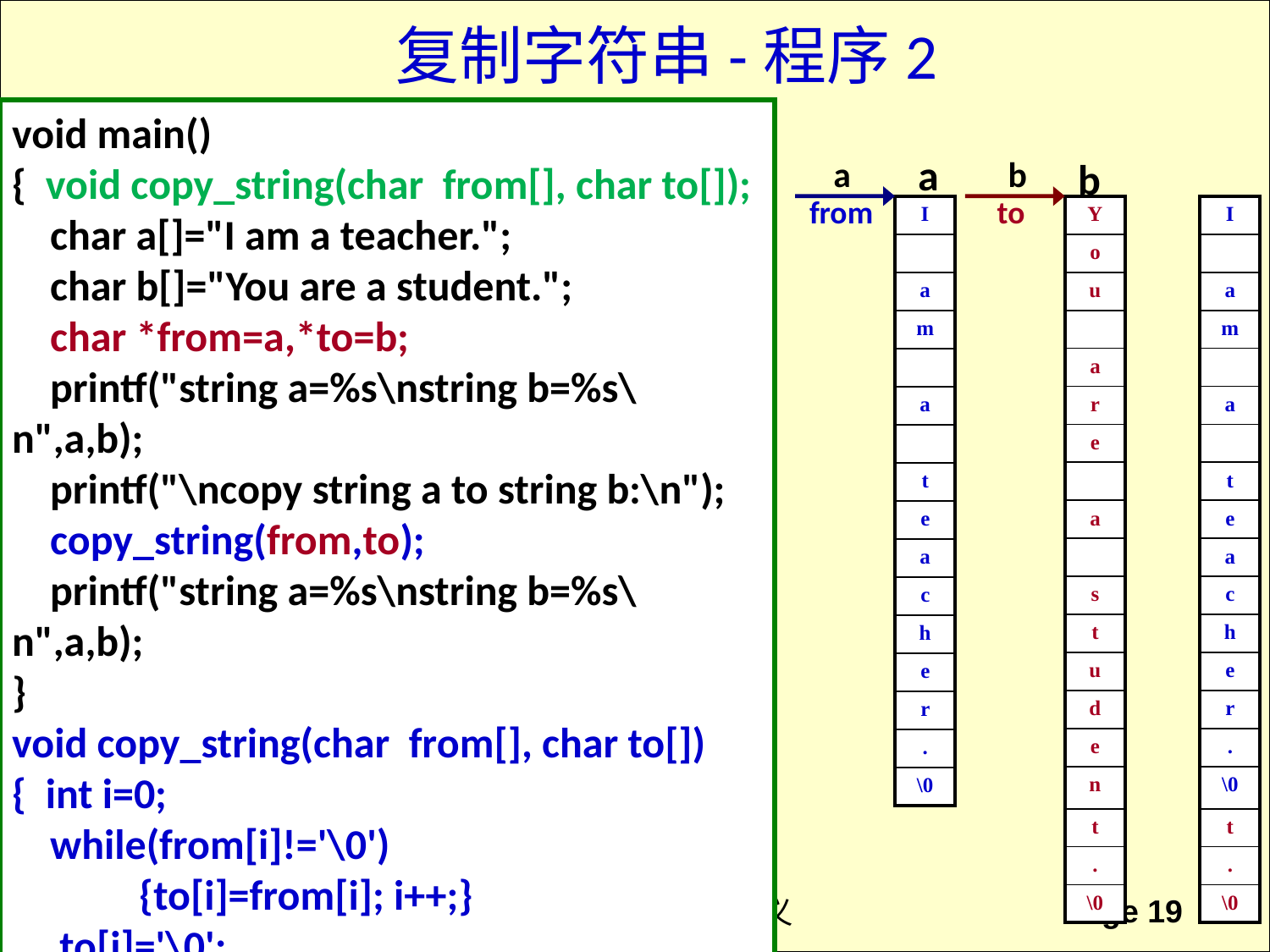

复制字符串-程序2
void main()
{  void copy_string(char  from[], char to[]);
    char a[]="I am a teacher.";
    char b[]="You are a student.";
    char *from=a,*to=b;
    printf("string a=%s\nstring b=%s\n",a,b);
    printf("\ncopy string a to string b:\n");
    copy_string(from,to);
    printf("string a=%s\nstring b=%s\n",a,b);
}
void copy_string(char  from[], char to[])
{  int i=0;
    while(from[i]!='\0')
	{to[i]=from[i]; i++;}
     to[i]='\0';
}
a
a

b

b
from
to
| I |
| --- |
|  |
| a |
| m |
|  |
| a |
|  |
| t |
| e |
| a |
| c |
| h |
| e |
| r |
| . |
| \0 |
| Y |
| --- |
| o |
| u |
|  |
| a |
| r |
| e |
|  |
| a |
|  |
| s |
| t |
| u |
| d |
| e |
| n |
| t |
| . |
| \0 |
| I |
| --- |
|  |
| a |
| m |
|  |
| a |
|  |
| t |
| e |
| a |
| c |
| h |
| e |
| r |
| . |
| \0 |
| t |
| . |
| \0 |
19